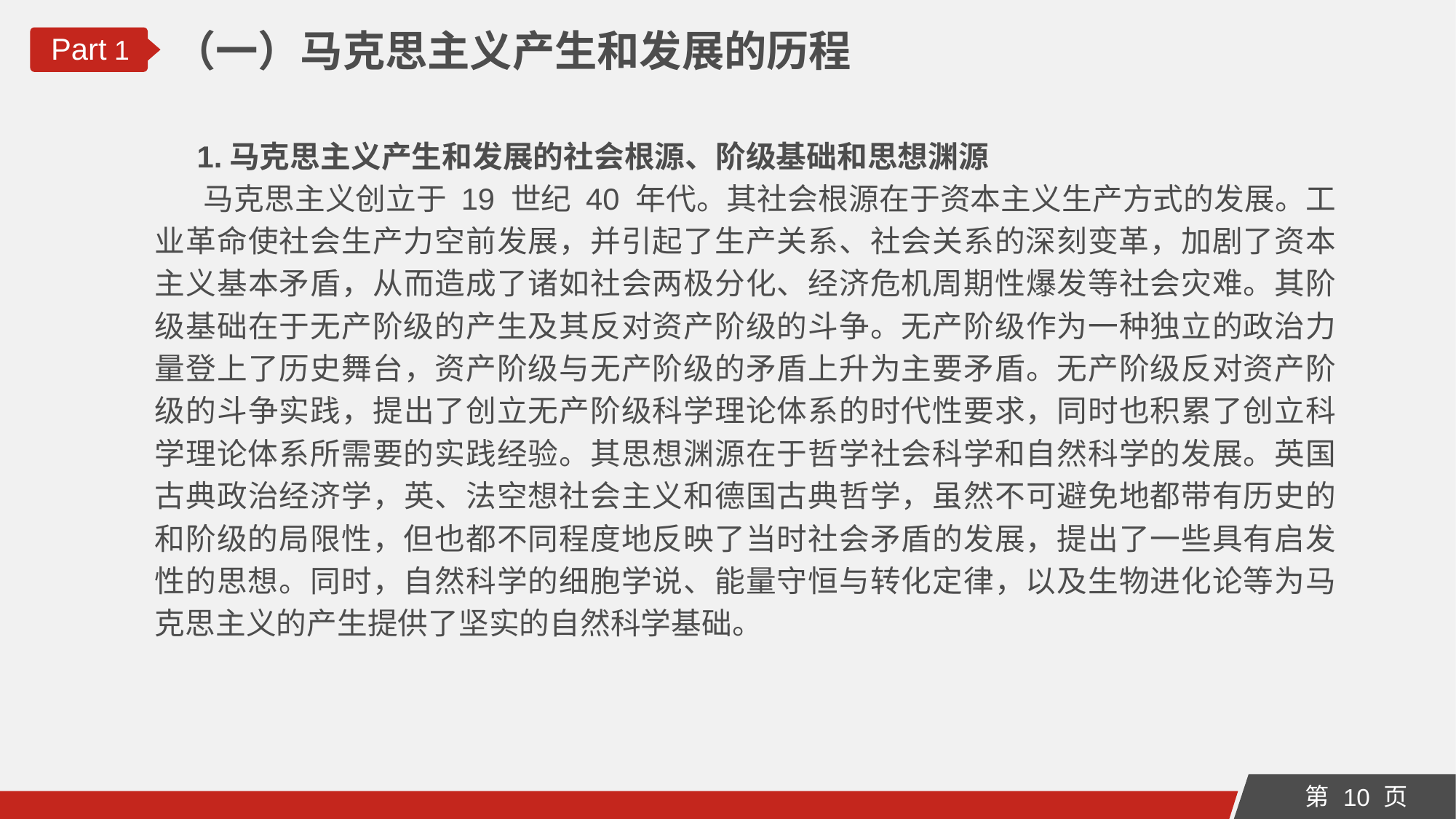

（一）马克思主义产生和发展的历程
Part 1

     1.马克思主义产生和发展的社会根源、阶级基础和思想渊源
      马克思主义创立于 19 世纪 40 年代。其社会根源在于资本主义生产方式的发展。工业革命使社会生产力空前发展，并引起了生产关系、社会关系的深刻变革，加剧了资本主义基本矛盾，从而造成了诸如社会两极分化、经济危机周期性爆发等社会灾难。其阶级基础在于无产阶级的产生及其反对资产阶级的斗争。无产阶级作为一种独立的政治力量登上了历史舞台，资产阶级与无产阶级的矛盾上升为主要矛盾。无产阶级反对资产阶级的斗争实践，提出了创立无产阶级科学理论体系的时代性要求，同时也积累了创立科学理论体系所需要的实践经验。其思想渊源在于哲学社会科学和自然科学的发展。英国古典政治经济学，英、法空想社会主义和德国古典哲学，虽然不可避免地都带有历史的和阶级的局限性，但也都不同程度地反映了当时社会矛盾的发展，提出了一些具有启发性的思想。同时，自然科学的细胞学说、能量守恒与转化定律，以及生物进化论等为马克思主义的产生提供了坚实的自然科学基础。